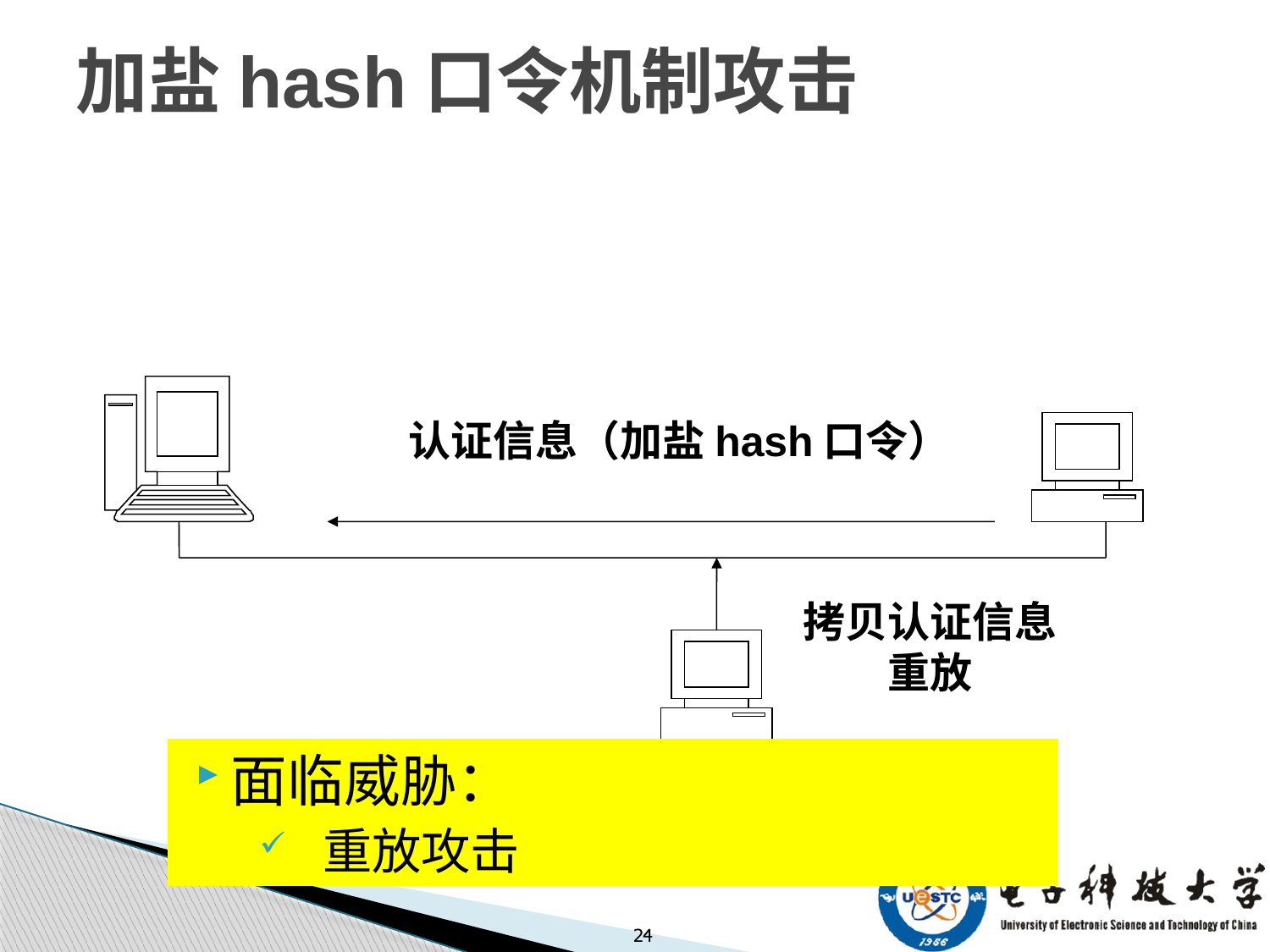

# 加盐hash口令机制攻击

认证信息（加盐hash口令）

拷贝认证信息
重放

面临威胁：
重放攻击
24